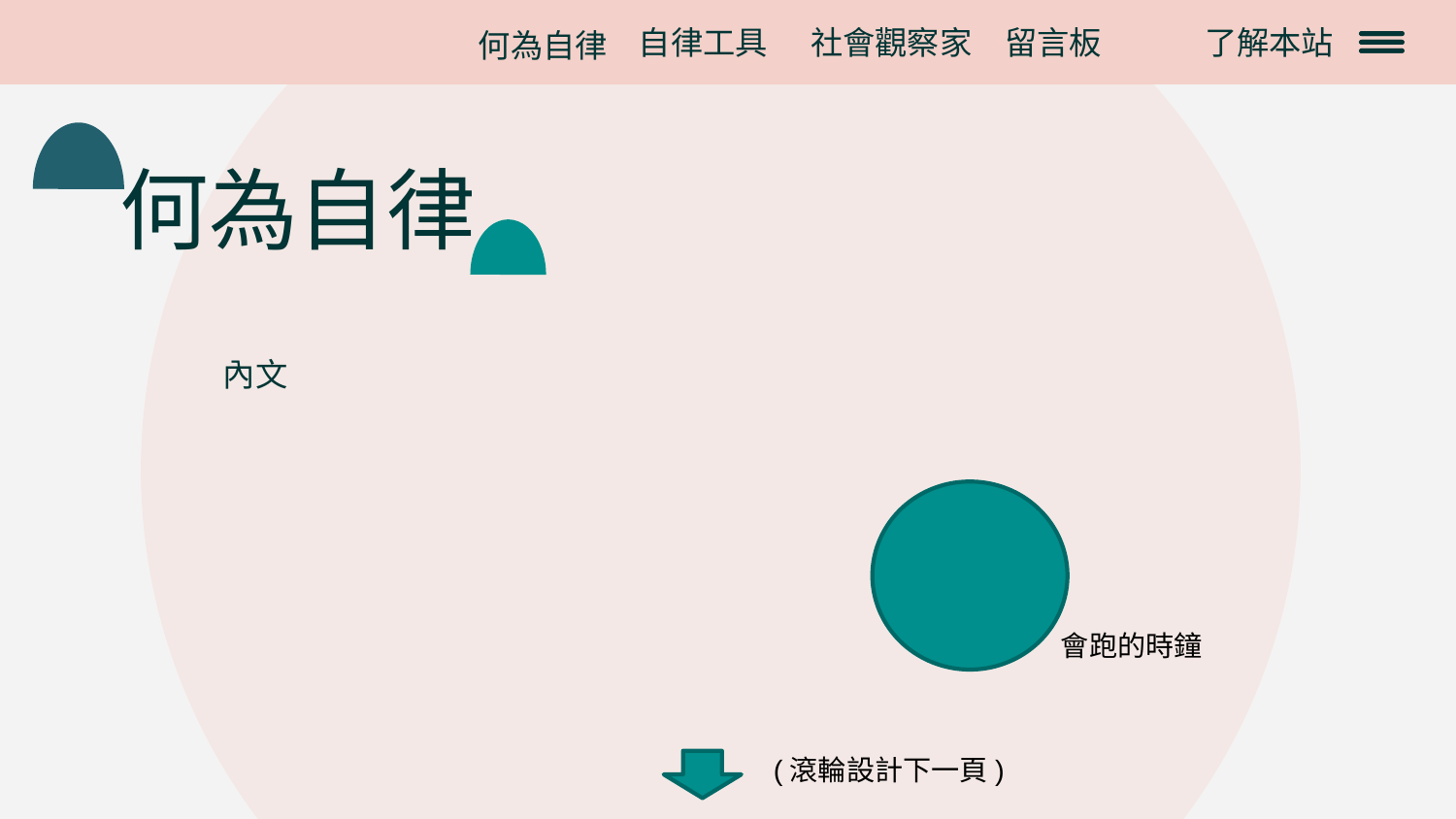

# 何為自律

社會觀察家
留言板
自律工具
了解本站

何為自律

內文

會跑的時鐘
(滾輪設計下一頁)